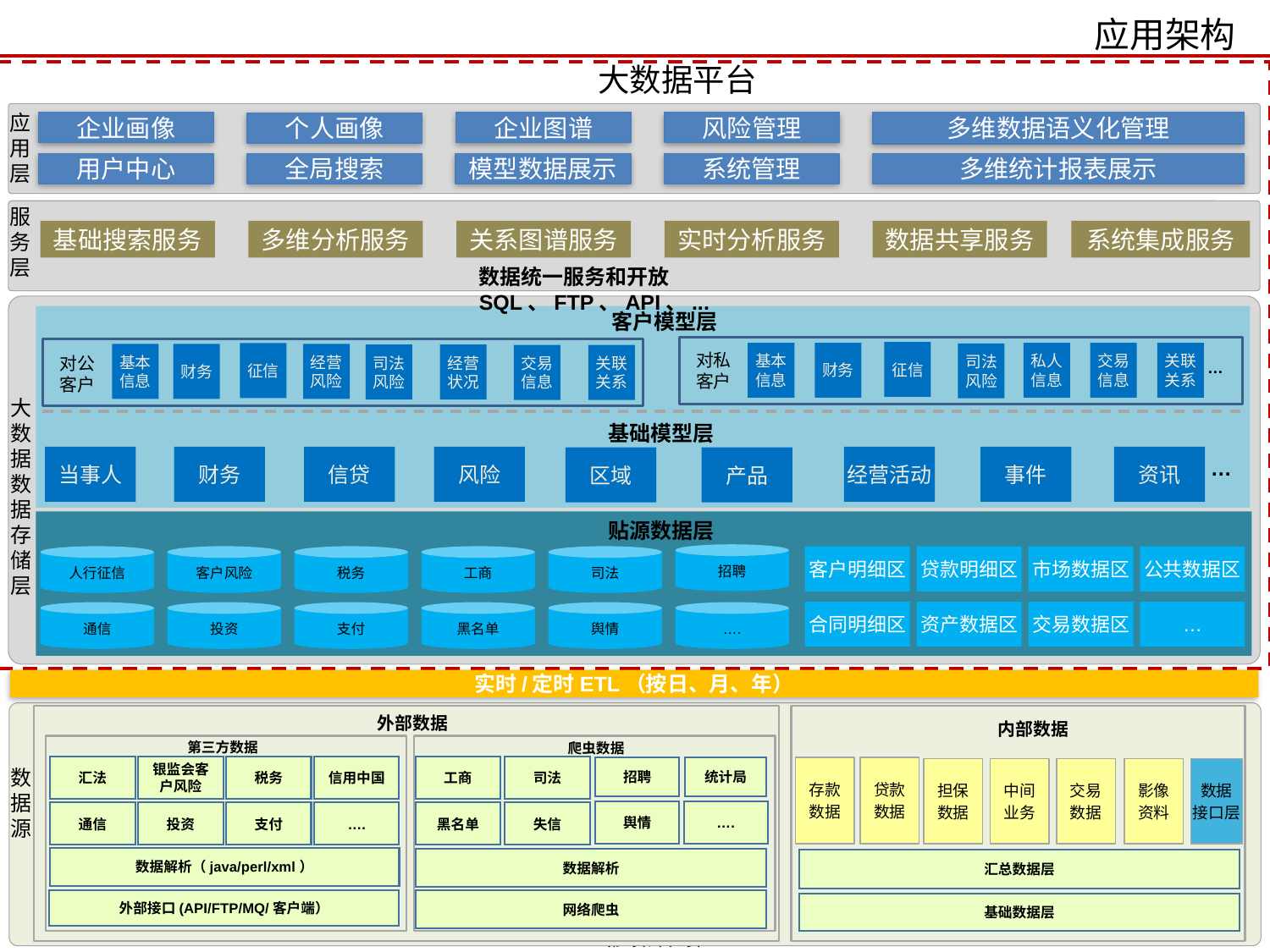

应用架构
大数据平台

应用层

企业画像
多维数据语义化管理
企业图谱
风险管理
个人画像
用户中心
全局搜索
模型数据展示
系统管理
多维统计报表展示
服务层

基础搜索服务
多维分析服务
关系图谱服务
实时分析服务
数据共享服务
系统集成服务
数据统一服务和开放SQL、FTP、API、...

客户模型层

征信
基本信息
财务
私人信息
交易信息
关联关系
对私客户
征信
司法风险
基本信息
财务
经营风险
司法风险
经营状况
交易信息
关联关系
对公客户
…
大数据
数据存储层
基础模型层
当事人
财务
信贷
风险
经营活动
事件
资讯
区域
产品
…

贴源数据层
招聘
人行征信
客户风险
税务
工商
司法
客户明细区
贷款明细区
市场数据区
公共数据区
合同明细区
资产数据区
交易数据区
…
通信
投资
支付
黑名单
舆情
….
实时/定时ETL（按日、月、年）

外部数据
内部数据
第三方数据
爬虫数据

汇法
银监会客户风险
税务
信用中国
工商
司法
招聘
统计局
存款
数据
贷款
数据
影像
资料
担保
数据
中间
业务
数据源
交易
数据
数据
接口层
舆情
….
通信
投资
支付
….
黑名单
失信
数据解析（java/perl/xml）
数据解析
汇总数据层
外部接口(API/FTP/MQ/客户端）
网络爬虫
基础数据层